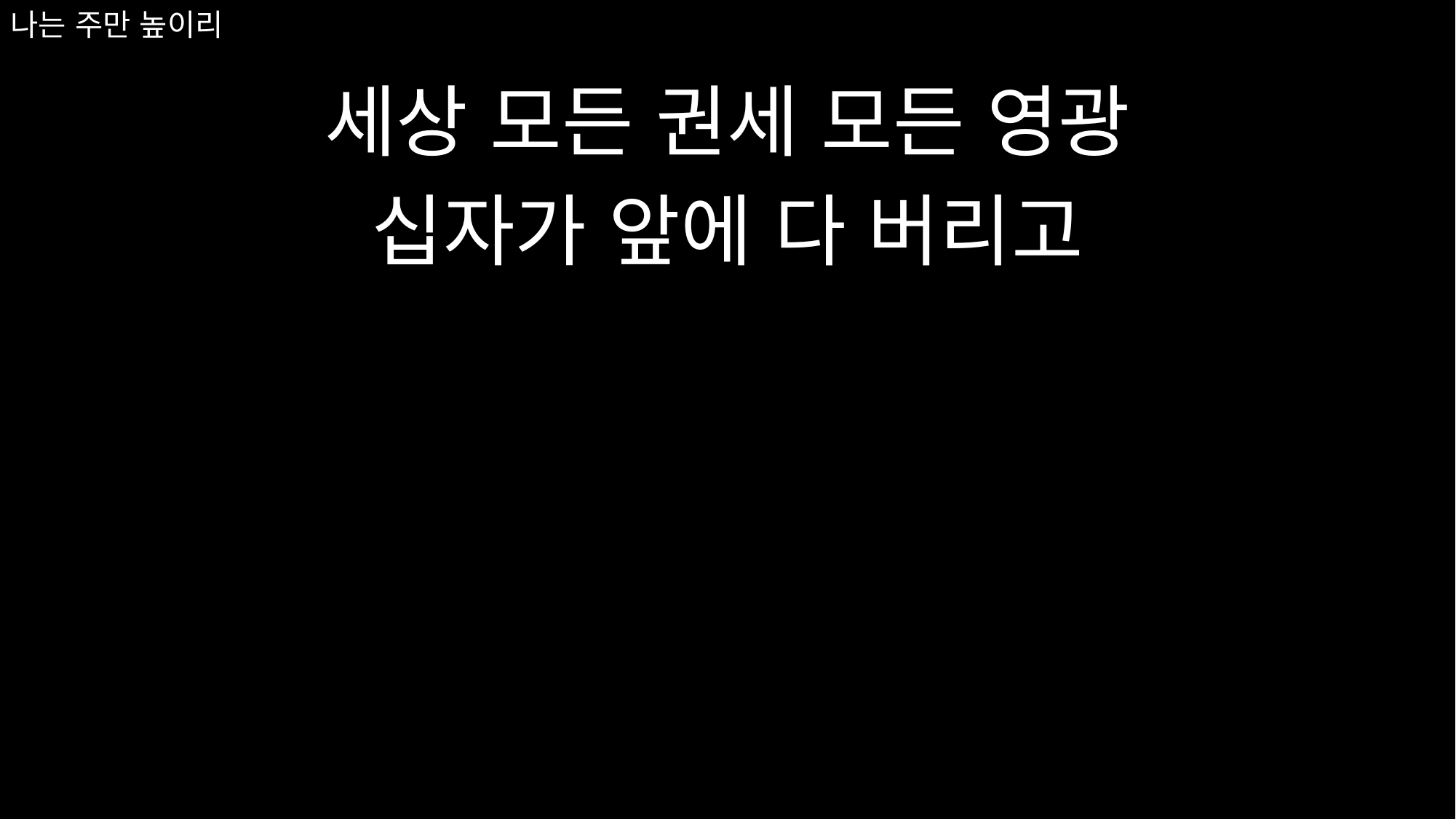

세상 모든 권세 모든 영광
십자가 앞에 다 버리고

# 나는 주만 높이리